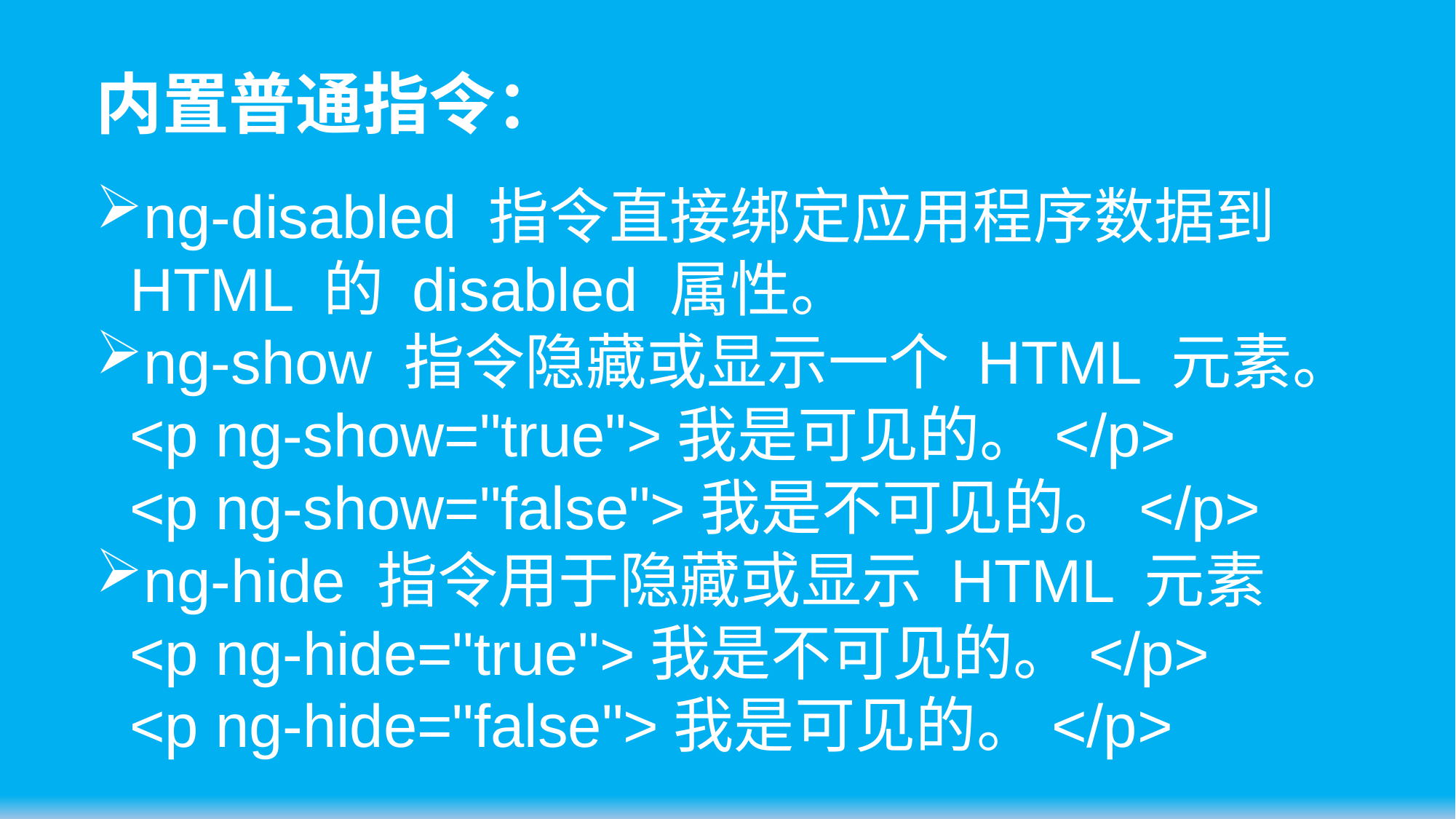

# 内置普通指令：
ng-disabled 指令直接绑定应用程序数据到 HTML 的 disabled 属性。
ng-show 指令隐藏或显示一个 HTML 元素。
	<p ng-show="true">我是可见的。</p>
	<p ng-show="false">我是不可见的。</p>
ng-hide 指令用于隐藏或显示 HTML 元素
	<p ng-hide="true">我是不可见的。</p>
	<p ng-hide="false">我是可见的。</p>